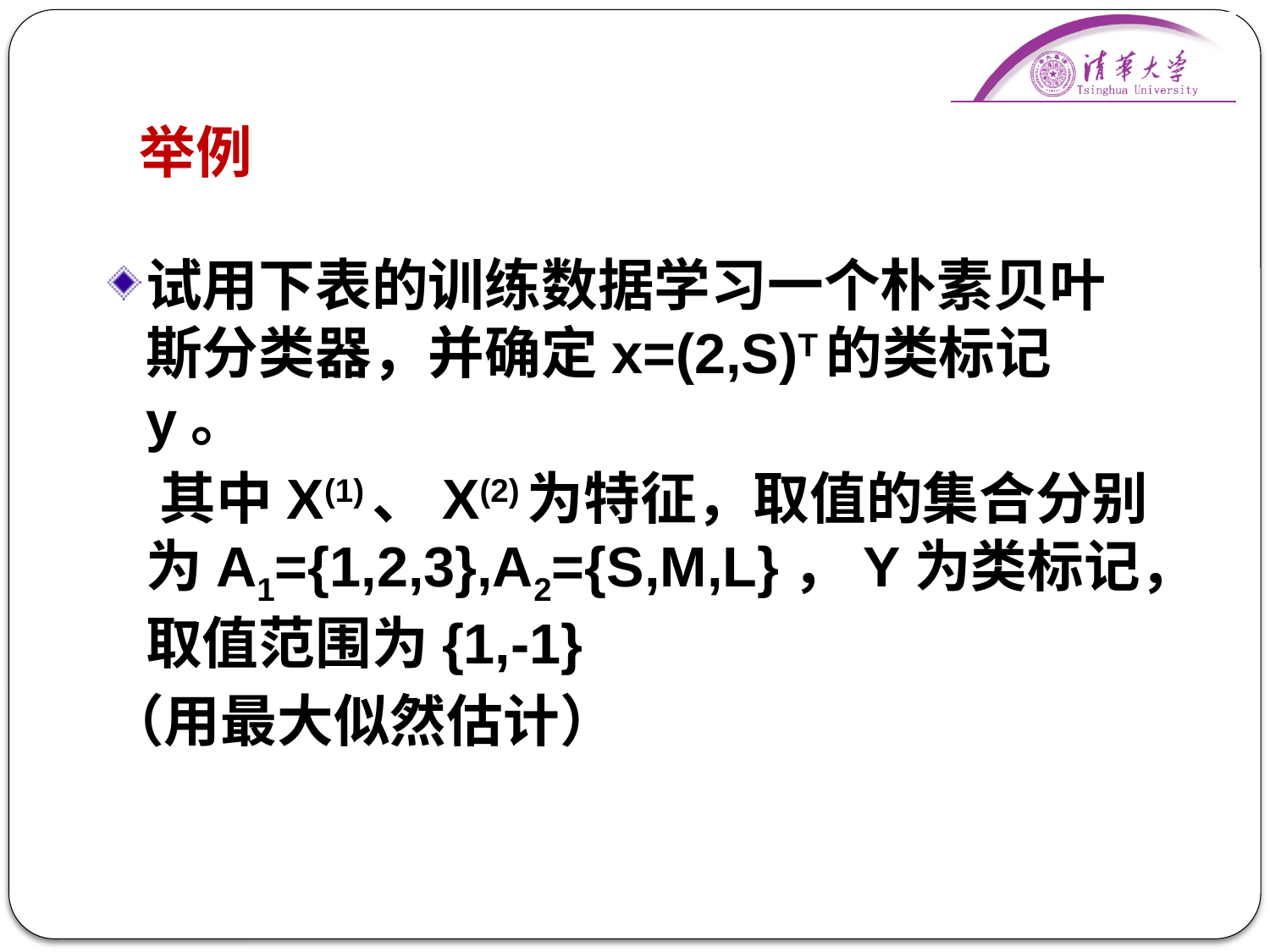

# 举例
试用下表的训练数据学习一个朴素贝叶斯分类器，并确定x=(2,S)T的类标记y。
   其中X(1)、X(2)为特征，取值的集合分别为A1={1,2,3},A2={S,M,L}，Y为类标记，取值范围为{1,-1}
（用最大似然估计）
17